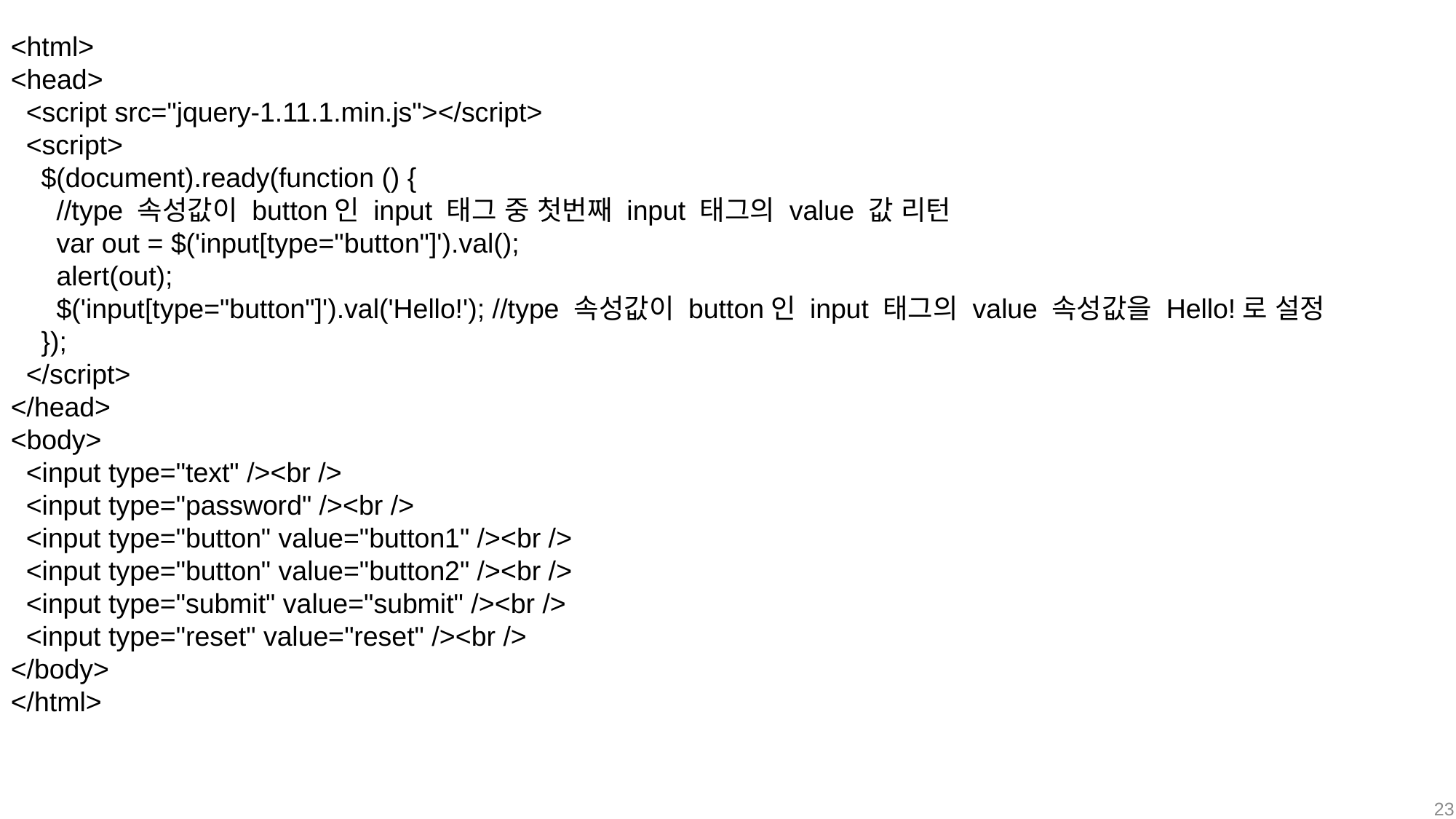

<html>
<head>
  <script src="jquery-1.11.1.min.js"></script>
  <script>
    $(document).ready(function () {
      //type 속성값이 button인 input 태그 중 첫번째 input 태그의 value 값 리턴
      var out = $('input[type="button"]').val();
      alert(out);
      $('input[type="button"]').val('Hello!'); //type 속성값이 button인 input 태그의 value 속성값을 Hello!로 설정
    });
  </script>
</head>
<body>
  <input type="text" /><br />
  <input type="password" /><br />
  <input type="button" value="button1" /><br />
  <input type="button" value="button2" /><br />
  <input type="submit" value="submit" /><br />
  <input type="reset" value="reset" /><br />
</body>
</html>
23